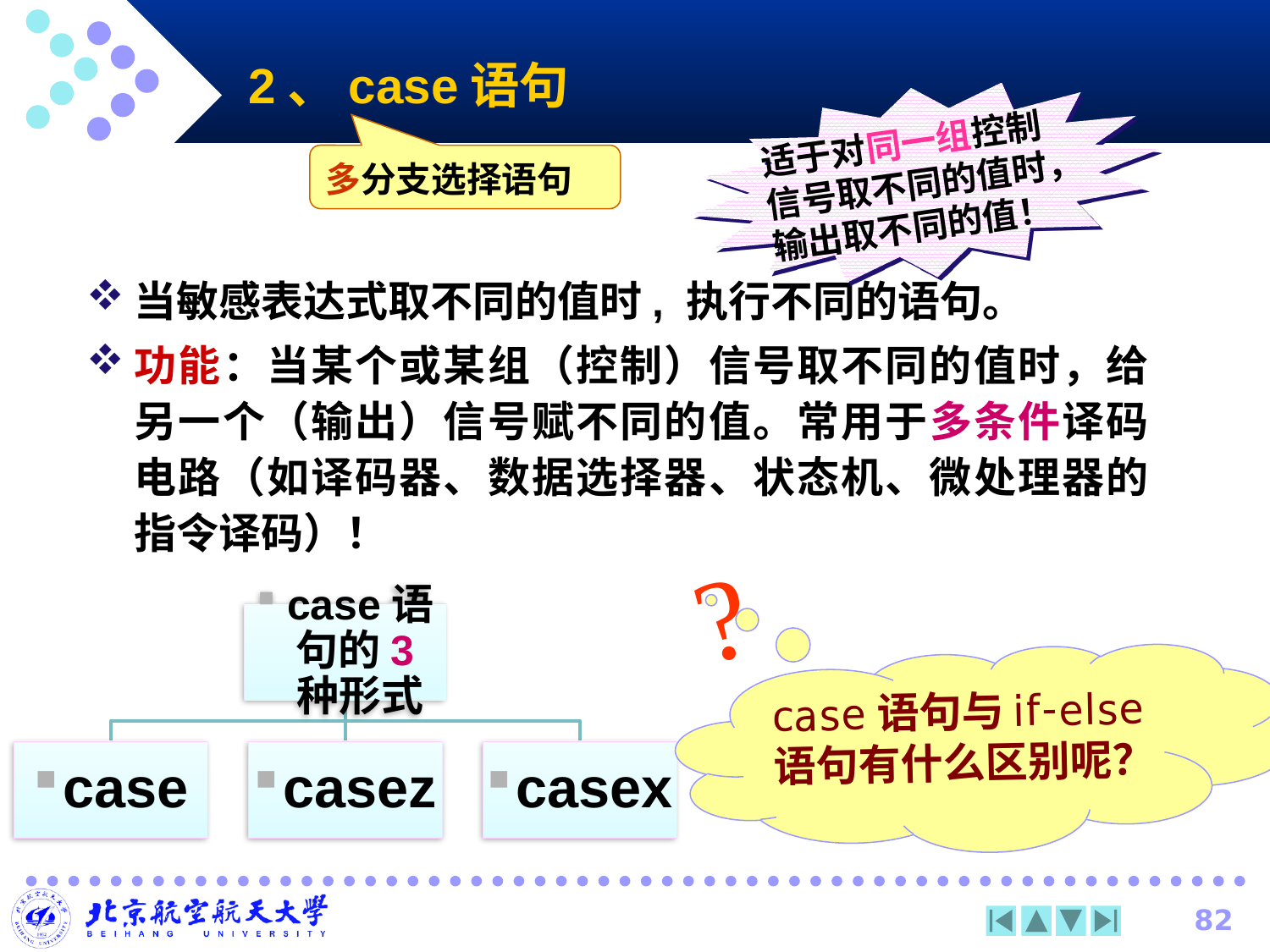

# 2、case语句
适于对同一组控制
信号取不同的值时，
输出取不同的值！
多分支选择语句
当敏感表达式取不同的值时, 执行不同的语句。
功能：当某个或某组（控制）信号取不同的值时，给另一个（输出）信号赋不同的值。常用于多条件译码电路（如译码器、数据选择器、状态机、微处理器的指令译码）！
?
case语句的3种形式
case
casez
casex
case语句与if-else语句有什么区别呢？
82